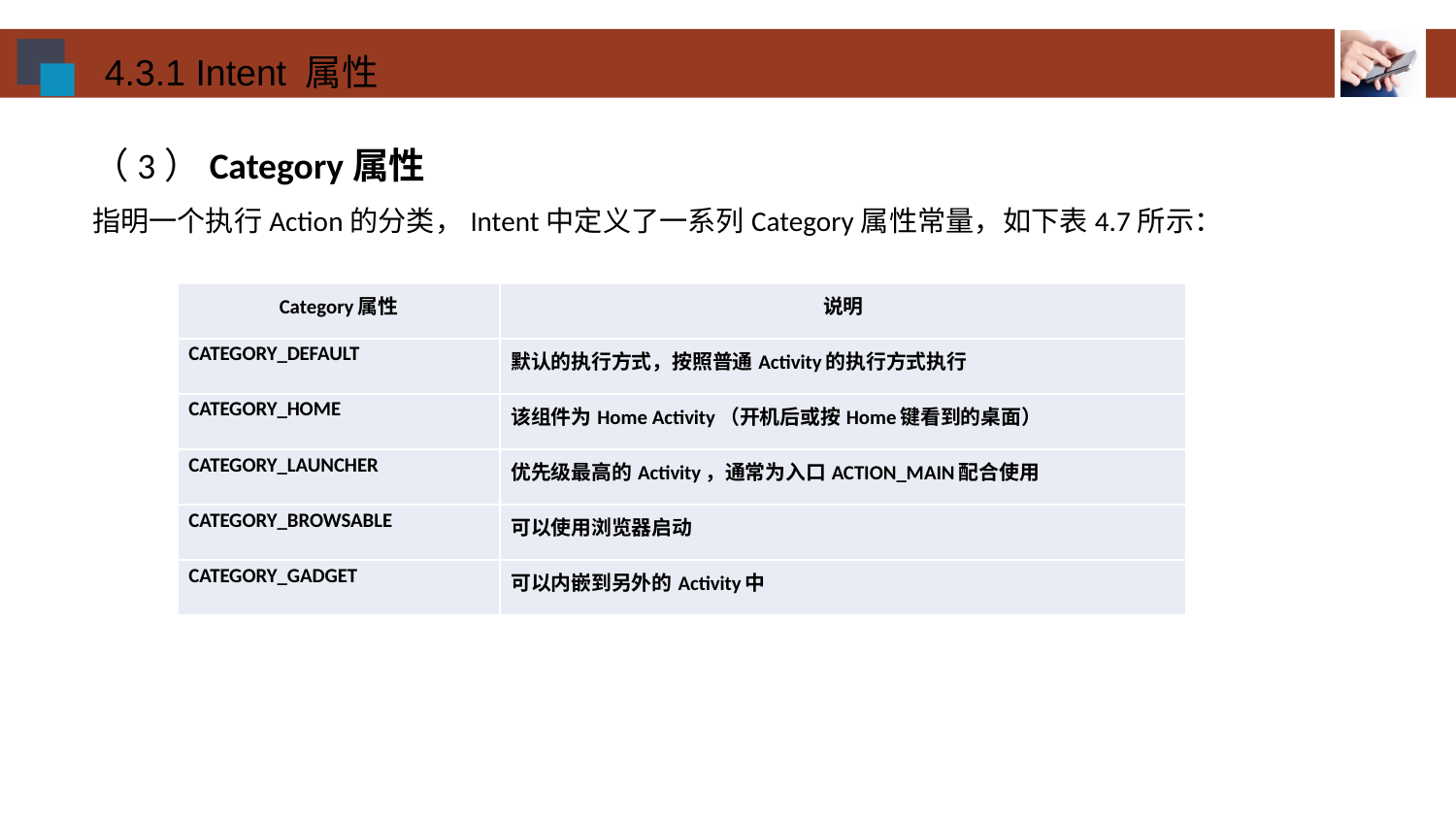

4.3.1 Intent 属性
（3）Category属性
指明一个执行Action的分类，Intent中定义了一系列Category属性常量，如下表4.7所示：
| Category属性 | 说明 |
| --- | --- |
| CATEGORY\_DEFAULT | 默认的执行方式，按照普通Activity的执行方式执行 |
| CATEGORY\_HOME | 该组件为Home Activity（开机后或按Home键看到的桌面） |
| CATEGORY\_LAUNCHER | 优先级最高的Activity，通常为入口ACTION\_MAIN配合使用 |
| CATEGORY\_BROWSABLE | 可以使用浏览器启动 |
| CATEGORY\_GADGET | 可以内嵌到另外的Activity中 |